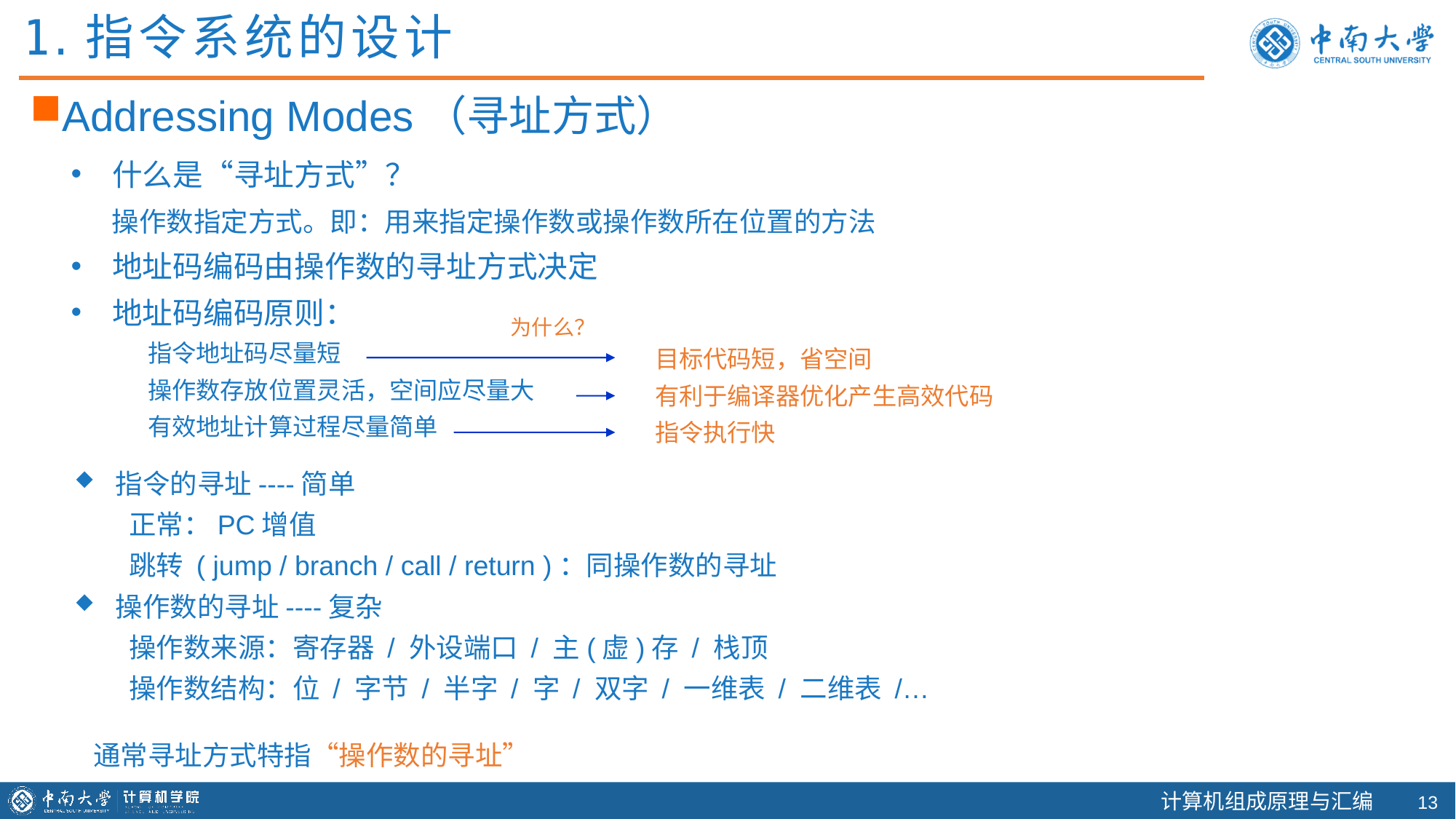

1.指令系统的设计
Addressing Modes（寻址方式）
什么是“寻址方式”？
     操作数指定方式。即：用来指定操作数或操作数所在位置的方法
地址码编码由操作数的寻址方式决定
地址码编码原则：
   指令地址码尽量短
   操作数存放位置灵活，空间应尽量大
   有效地址计算过程尽量简单
为什么？
目标代码短，省空间
有利于编译器优化产生高效代码
指令执行快

指令的寻址----简单
正常：PC增值
跳转 ( jump / branch / call / return )：同操作数的寻址
操作数的寻址----复杂
操作数来源：寄存器 / 外设端口 / 主(虚)存 / 栈顶
操作数结构：位 / 字节 / 半字 / 字 / 双字 / 一维表 / 二维表 /…
通常寻址方式特指“操作数的寻址”
13